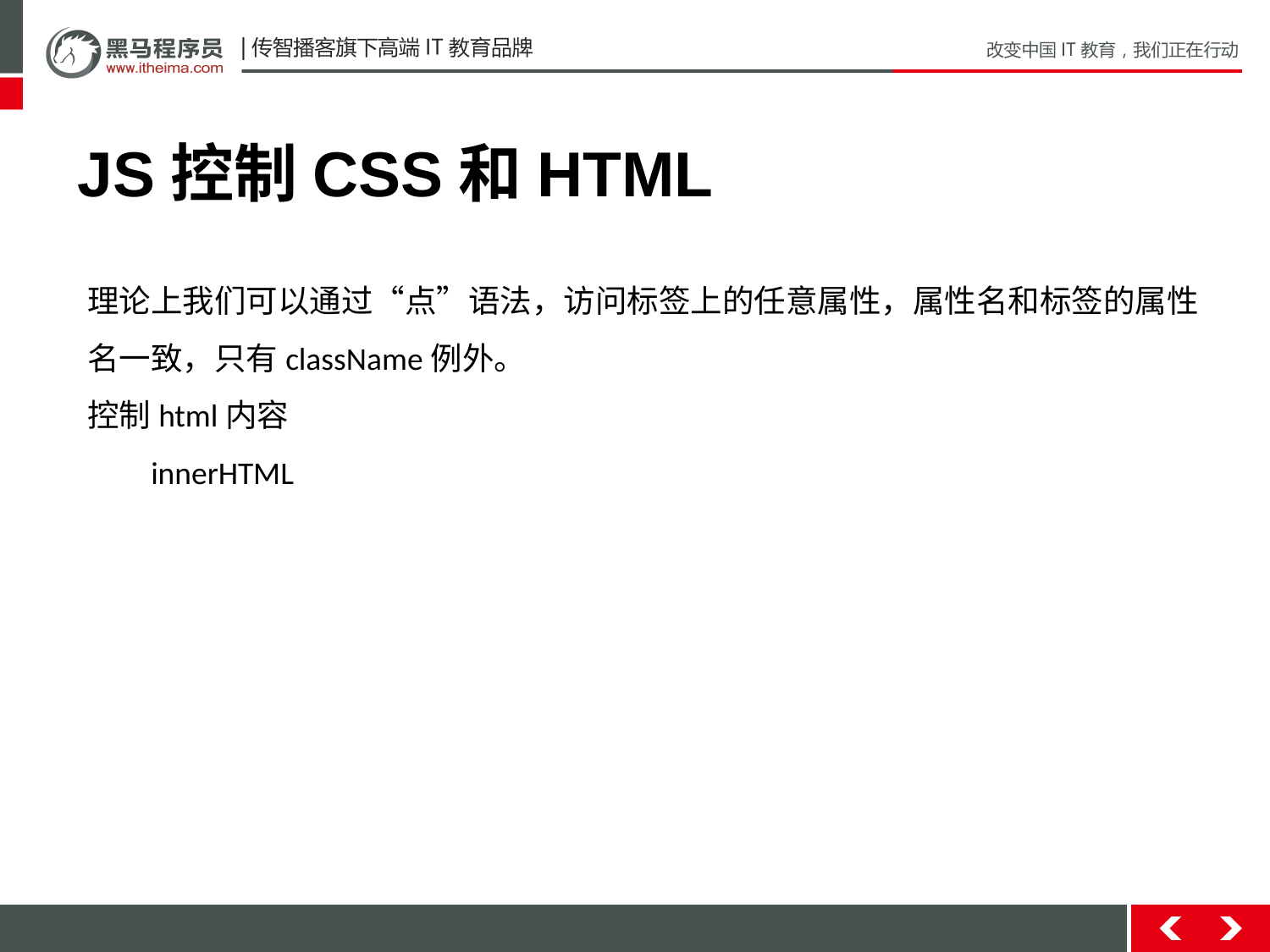

# JS控制CSS和HTML
理论上我们可以通过“点”语法，访问标签上的任意属性，属性名和标签的属性名一致，只有className例外。
控制html内容
innerHTML